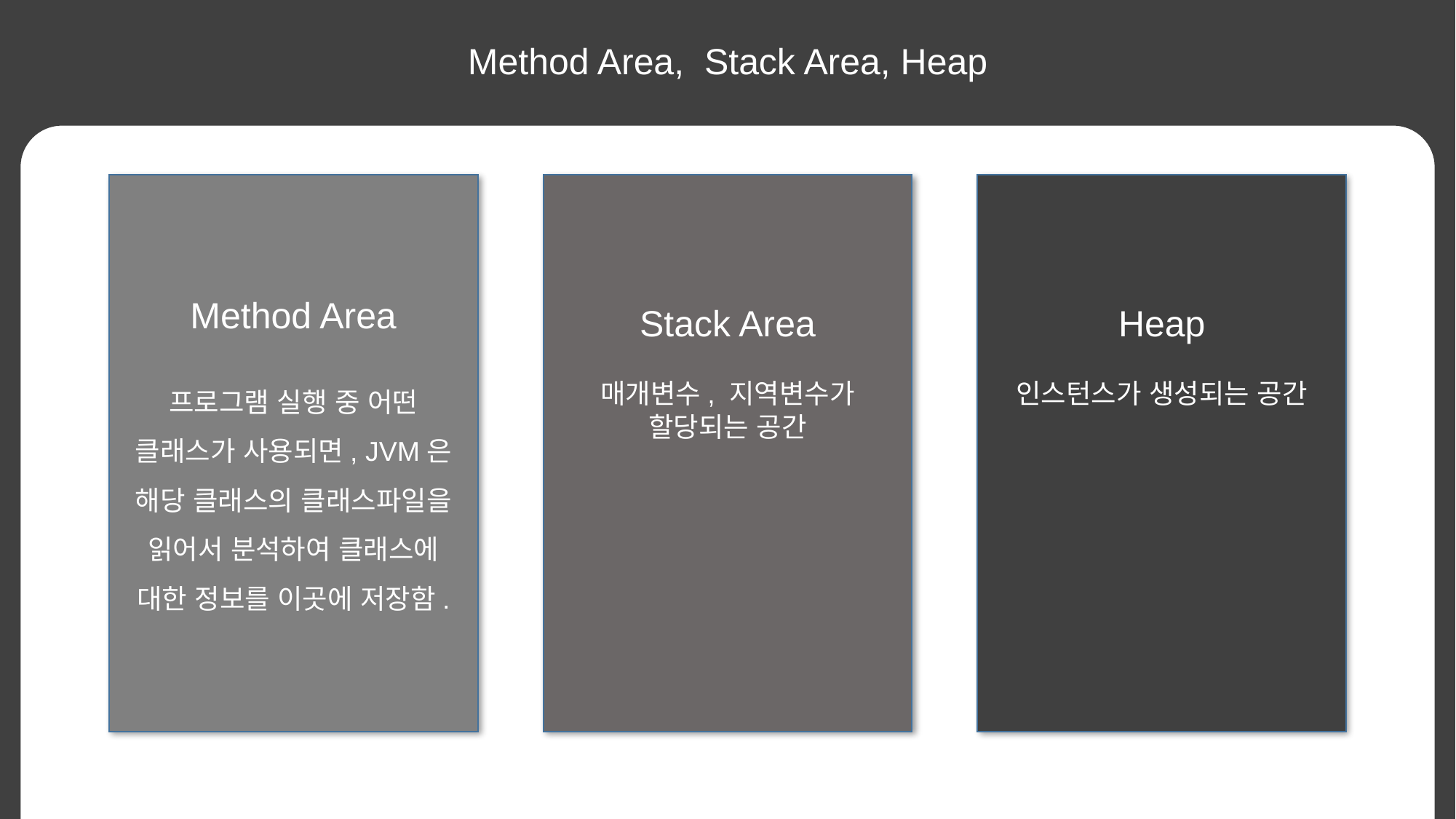

Method Area,  Stack Area, Heap
Method Area

프로그램 실행 중 어떤 클래스가 사용되면, JVM은 해당 클래스의 클래스파일을 읽어서 분석하여 클래스에 대한 정보를 이곳에 저장함.
Stack Area

매개변수, 지역변수가 할당되는 공간

Heap

인스턴스가 생성되는 공간